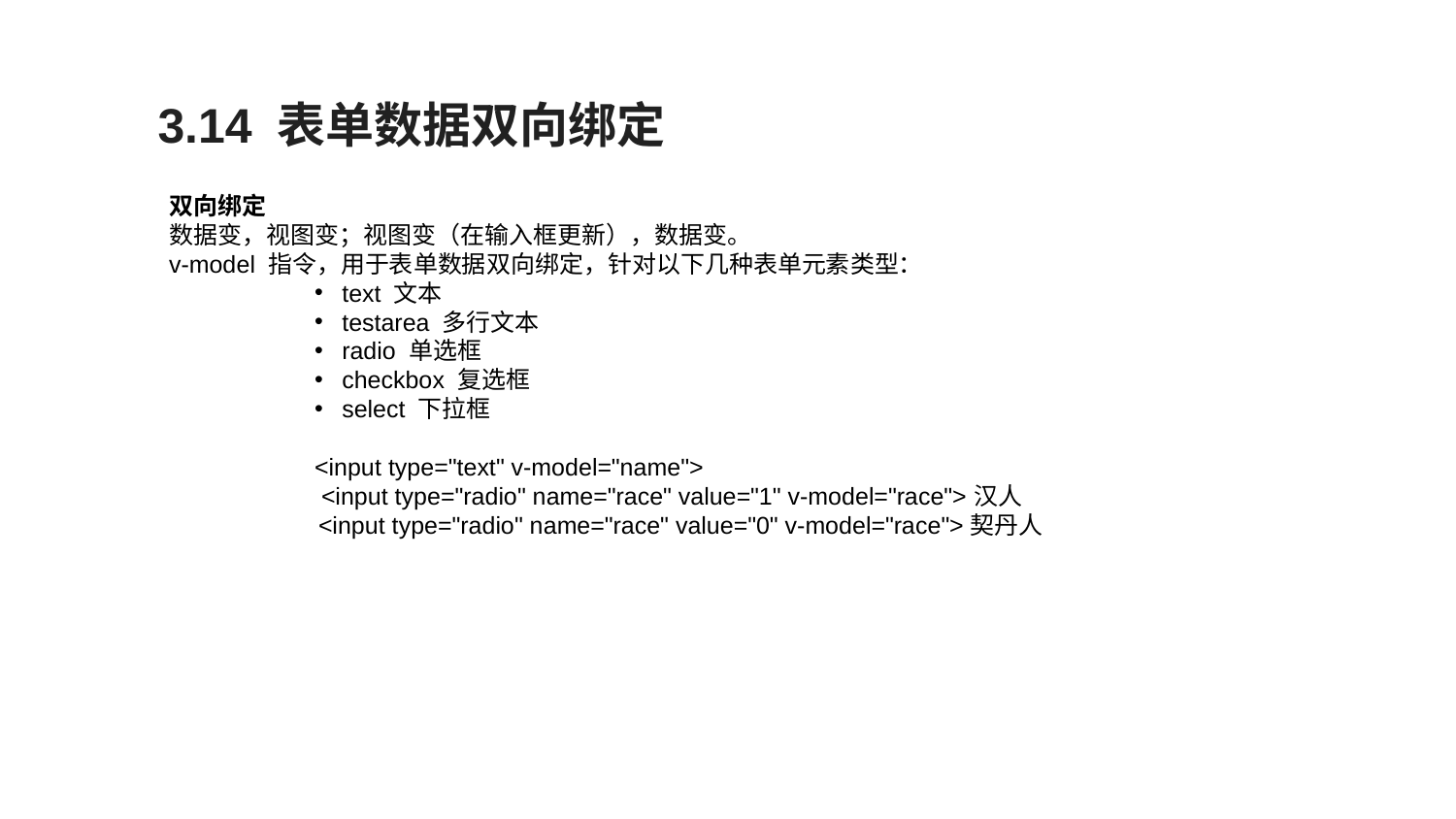

3.14 表单数据双向绑定
双向绑定
数据变，视图变；视图变（在输入框更新），数据变。
v-model 指令，用于表单数据双向绑定，针对以下几种表单元素类型：
text 文本
testarea 多行文本
radio 单选框
checkbox 复选框
select 下拉框

<input type="text" v-model="name">
	 <input type="radio" name="race" value="1" v-model="race">汉人
                      <input type="radio" name="race" value="0" v-model="race">契丹人